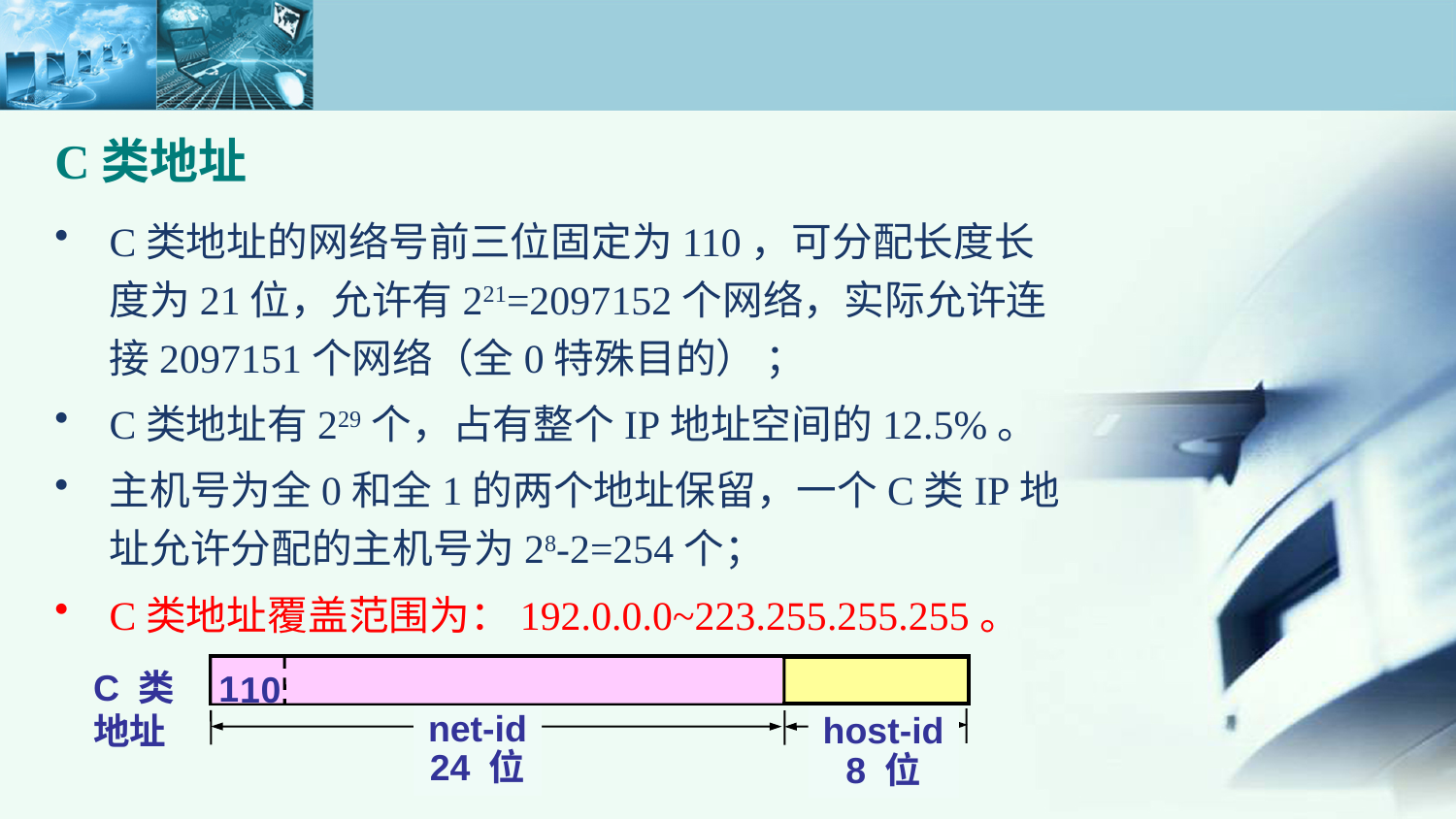

C类地址
C类地址的网络号前三位固定为110，可分配长度长度为21位，允许有221=2097152个网络，实际允许连接2097151个网络（全0特殊目的） ；
C类地址有229个，占有整个IP地址空间的12.5%。
主机号为全0和全1的两个地址保留，一个C类IP地址允许分配的主机号为28-2=254个；
C类地址覆盖范围为：192.0.0.0~223.255.255.255。

C 类
地址

1
1
0
net-id
24 位
host-id
8 位